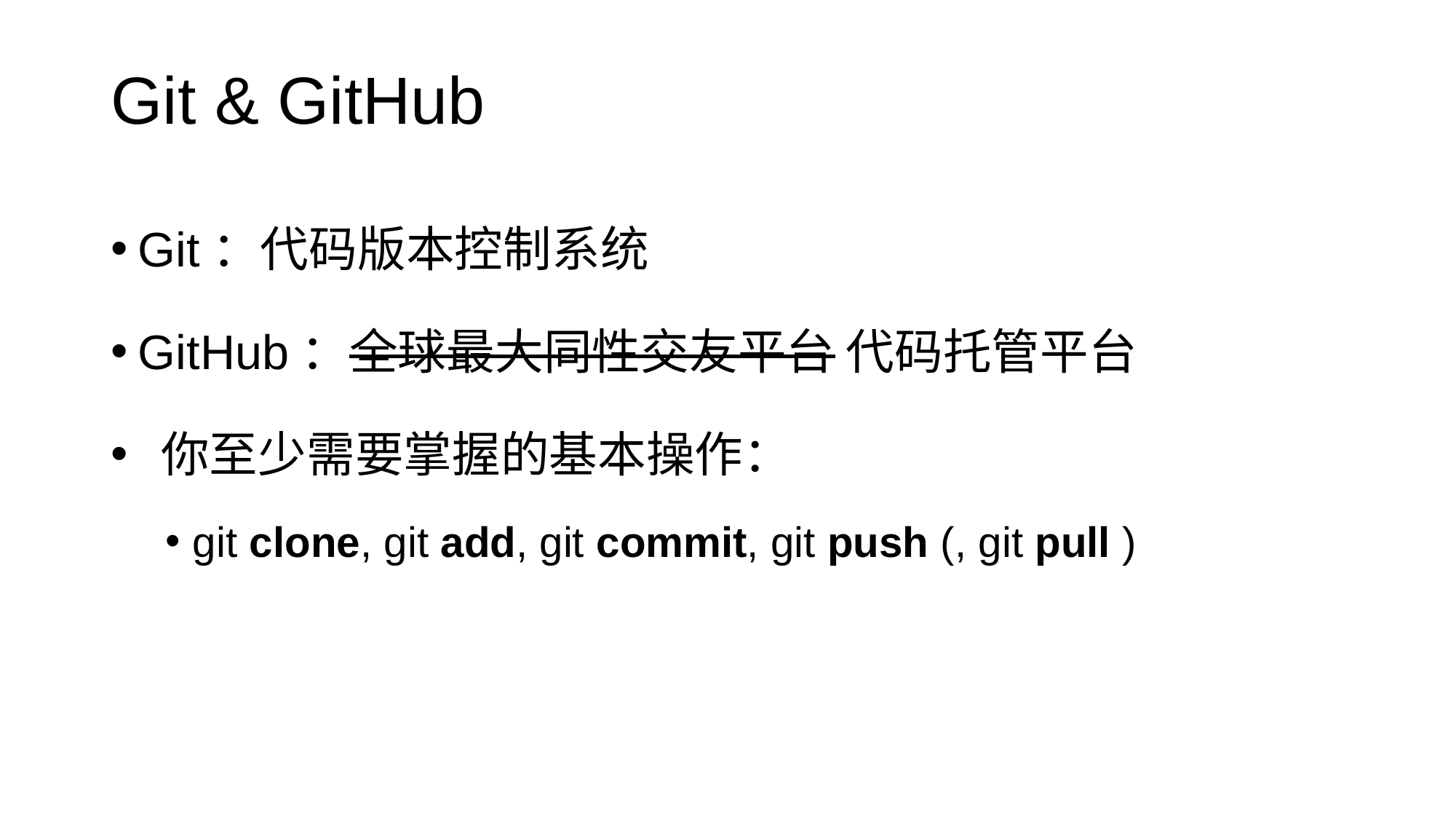

# Git & GitHub
Git：代码版本控制系统
GitHub：全球最大同性交友平台 代码托管平台
 你至少需要掌握的基本操作：
git clone, git add, git commit, git push (, git pull )